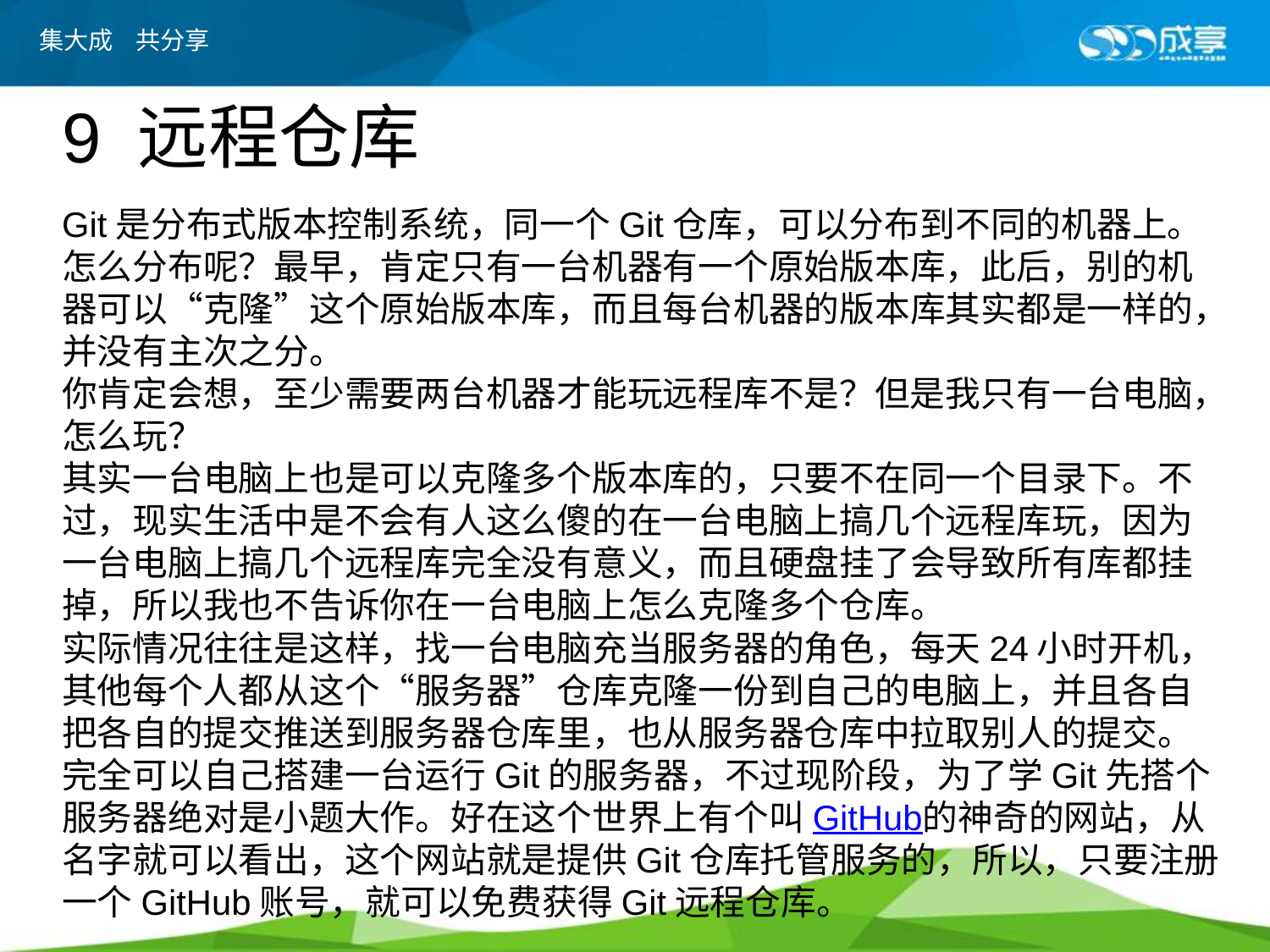

9 远程仓库

Git是分布式版本控制系统，同一个Git仓库，可以分布到不同的机器上。怎么分布呢？最早，肯定只有一台机器有一个原始版本库，此后，别的机器可以“克隆”这个原始版本库，而且每台机器的版本库其实都是一样的，并没有主次之分。
你肯定会想，至少需要两台机器才能玩远程库不是？但是我只有一台电脑，怎么玩？
其实一台电脑上也是可以克隆多个版本库的，只要不在同一个目录下。不过，现实生活中是不会有人这么傻的在一台电脑上搞几个远程库玩，因为一台电脑上搞几个远程库完全没有意义，而且硬盘挂了会导致所有库都挂掉，所以我也不告诉你在一台电脑上怎么克隆多个仓库。
实际情况往往是这样，找一台电脑充当服务器的角色，每天24小时开机，其他每个人都从这个“服务器”仓库克隆一份到自己的电脑上，并且各自把各自的提交推送到服务器仓库里，也从服务器仓库中拉取别人的提交。
完全可以自己搭建一台运行Git的服务器，不过现阶段，为了学Git先搭个服务器绝对是小题大作。好在这个世界上有个叫GitHub的神奇的网站，从名字就可以看出，这个网站就是提供Git仓库托管服务的，所以，只要注册一个GitHub账号，就可以免费获得Git远程仓库。